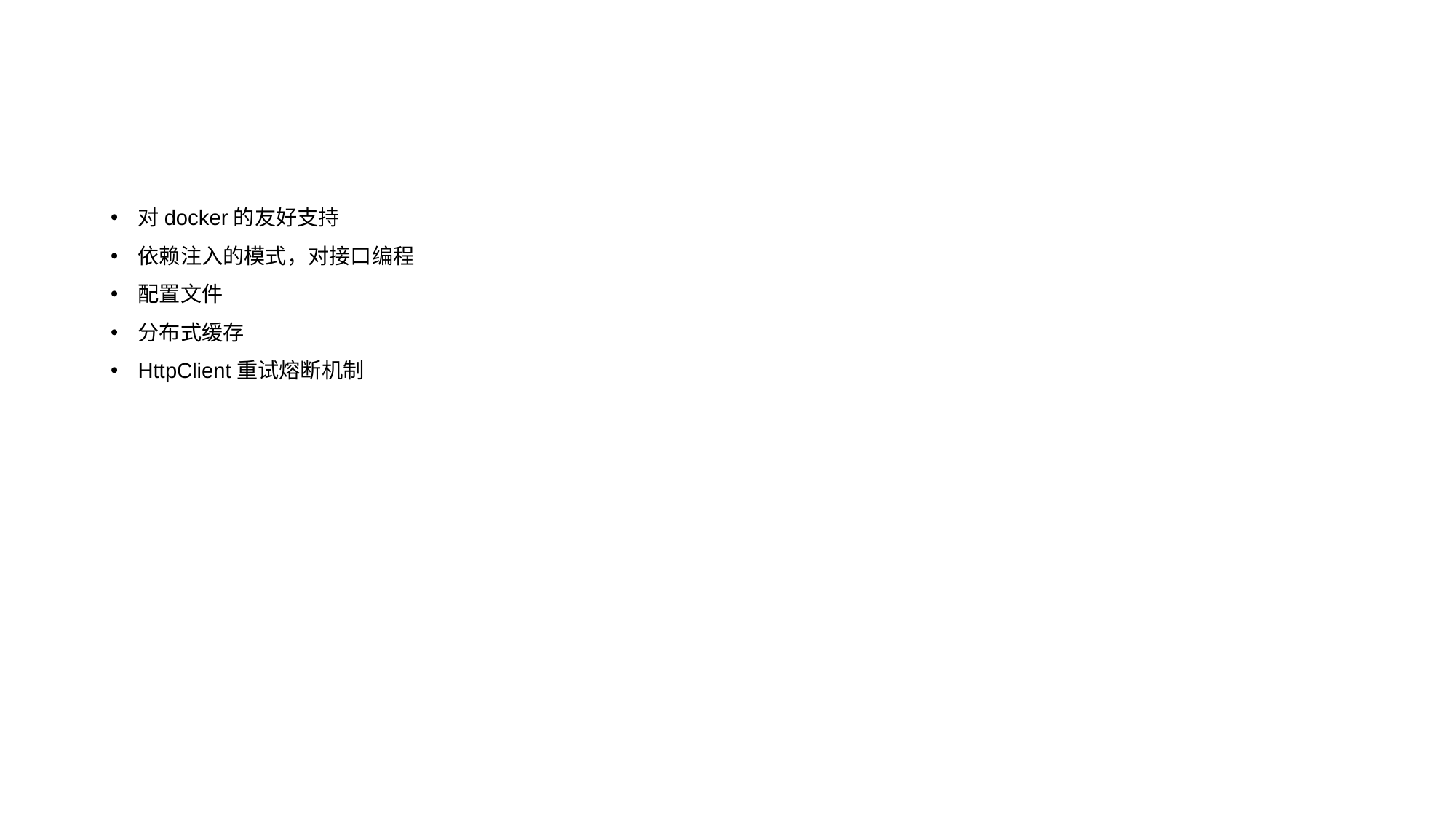

对docker的友好支持
依赖注入的模式，对接口编程
配置文件
分布式缓存
HttpClient重试熔断机制